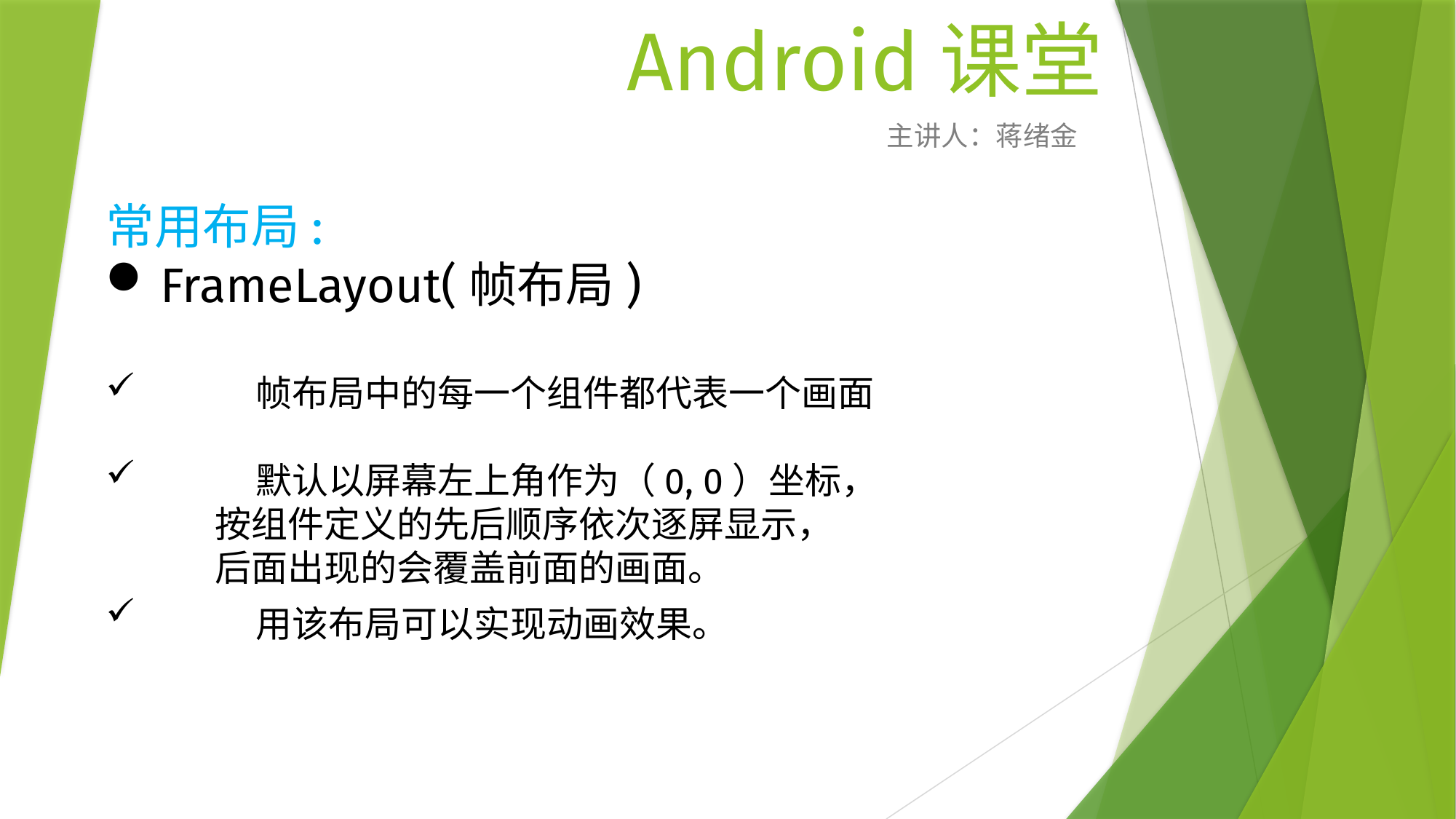

# Android课堂
主讲人：蒋绪金
常用布局:
FrameLayout(帧布局)

	帧布局中的每一个组件都代表一个画面

	默认以屏幕左上角作为（0, 0）坐标，
	按组件定义的先后顺序依次逐屏显示，
	后面出现的会覆盖前面的画面。
	用该布局可以实现动画效果。